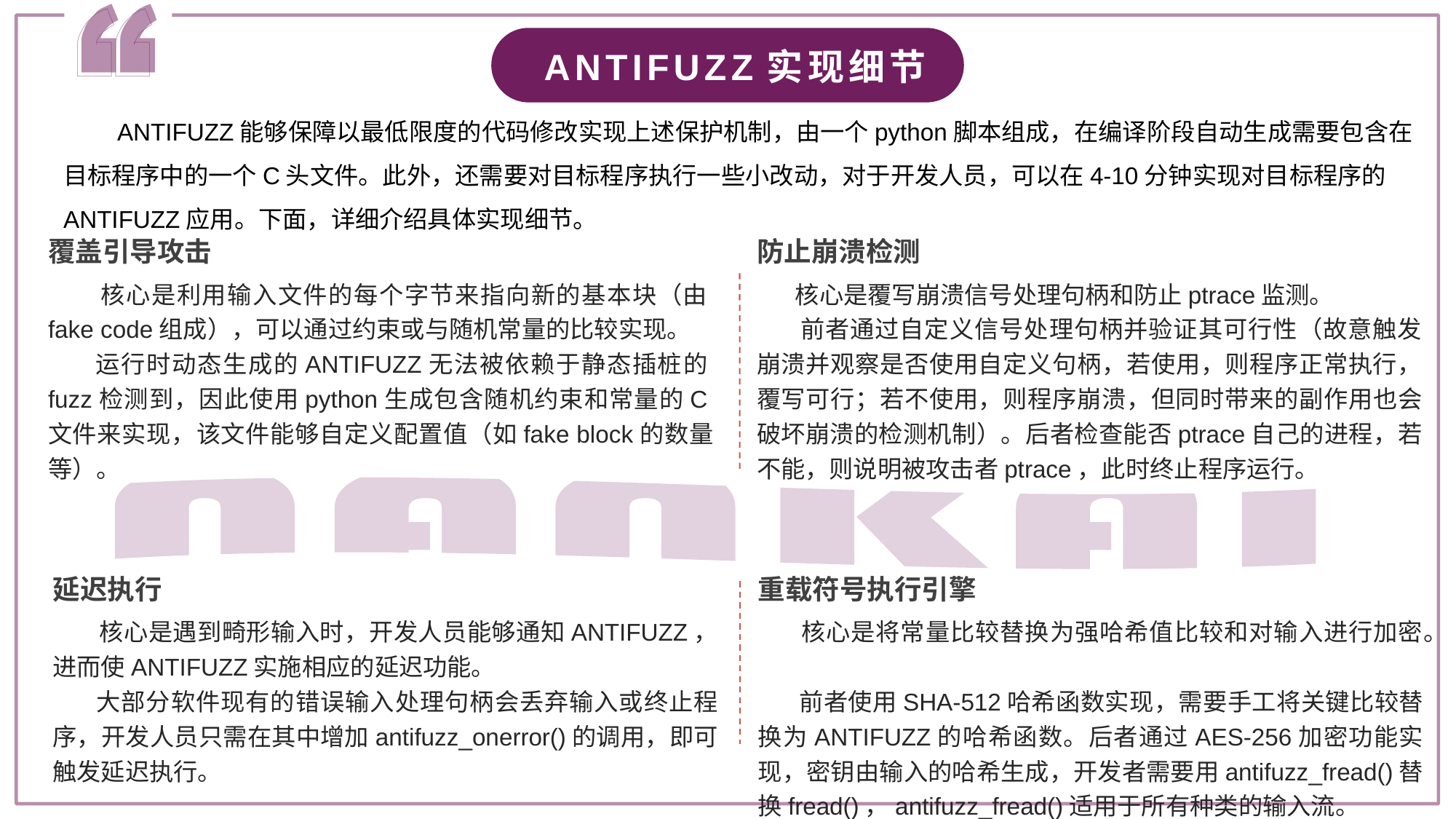

ANTIFUZZ实现细节
        ANTIFUZZ能够保障以最低限度的代码修改实现上述保护机制，由一个python脚本组成，在编译阶段自动生成需要包含在目标程序中的一个C头文件。此外，还需要对目标程序执行一些小改动，对于开发人员，可以在4-10分钟实现对目标程序的ANTIFUZZ应用。下面，详细介绍具体实现细节。
覆盖引导攻击
       核心是利用输入文件的每个字节来指向新的基本块（由fake code组成），可以通过约束或与随机常量的比较实现。
      运行时动态生成的ANTIFUZZ无法被依赖于静态插桩的fuzz检测到，因此使用python生成包含随机约束和常量的C文件来实现，该文件能够自定义配置值（如fake block的数量等）。
防止崩溃检测
      核心是覆写崩溃信号处理句柄和防止ptrace监测。
      前者通过自定义信号处理句柄并验证其可行性（故意触发崩溃并观察是否使用自定义句柄，若使用，则程序正常执行，覆写可行；若不使用，则程序崩溃，但同时带来的副作用也会破坏崩溃的检测机制）。后者检查能否ptrace自己的进程，若不能，则说明被攻击者ptrace，此时终止程序运行。

延迟执行
       核心是遇到畸形输入时，开发人员能够通知ANTIFUZZ，进而使ANTIFUZZ实施相应的延迟功能。
      大部分软件现有的错误输入处理句柄会丢弃输入或终止程序，开发人员只需在其中增加antifuzz_onerror()的调用，即可触发延迟执行。
重载符号执行引擎
      核心是将常量比较替换为强哈希值比较和对输入进行加密。
      前者使用SHA-512哈希函数实现，需要手工将关键比较替换为ANTIFUZZ的哈希函数。后者通过AES-256加密功能实现，密钥由输入的哈希生成，开发者需要用antifuzz_fread()替换fread()，antifuzz_fread()适用于所有种类的输入流。